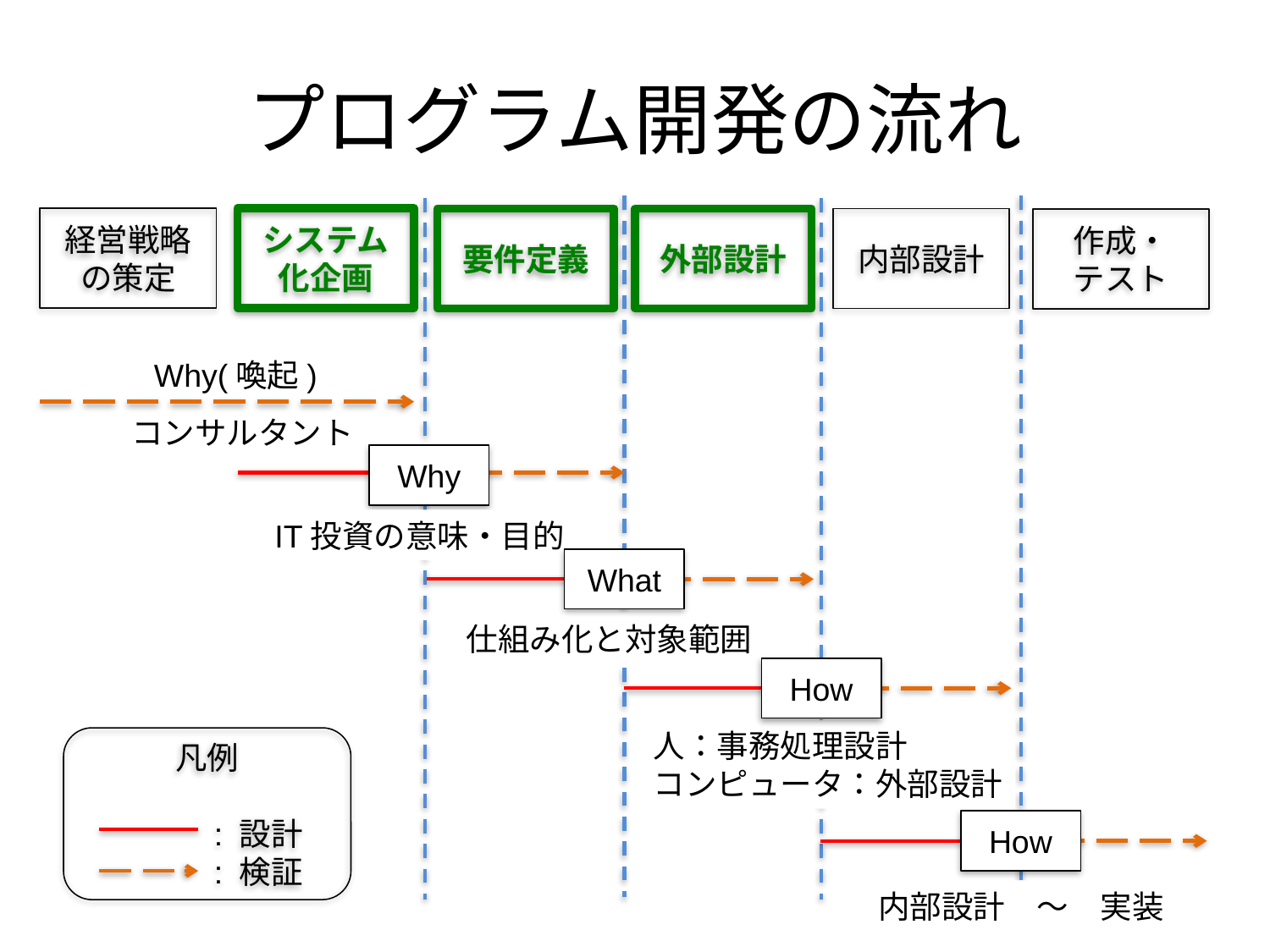

# プログラム開発の流れ
経営戦略の策定
システム化企画
要件定義
外部設計
内部設計
作成・
テスト
Why(喚起)
コンサルタント
Why
IT投資の意味・目的
What
仕組み化と対象範囲
How
人：事務処理設計
コンピュータ：外部設計
凡例
　　　: 設計
　　　: 検証
How
内部設計　〜　実装